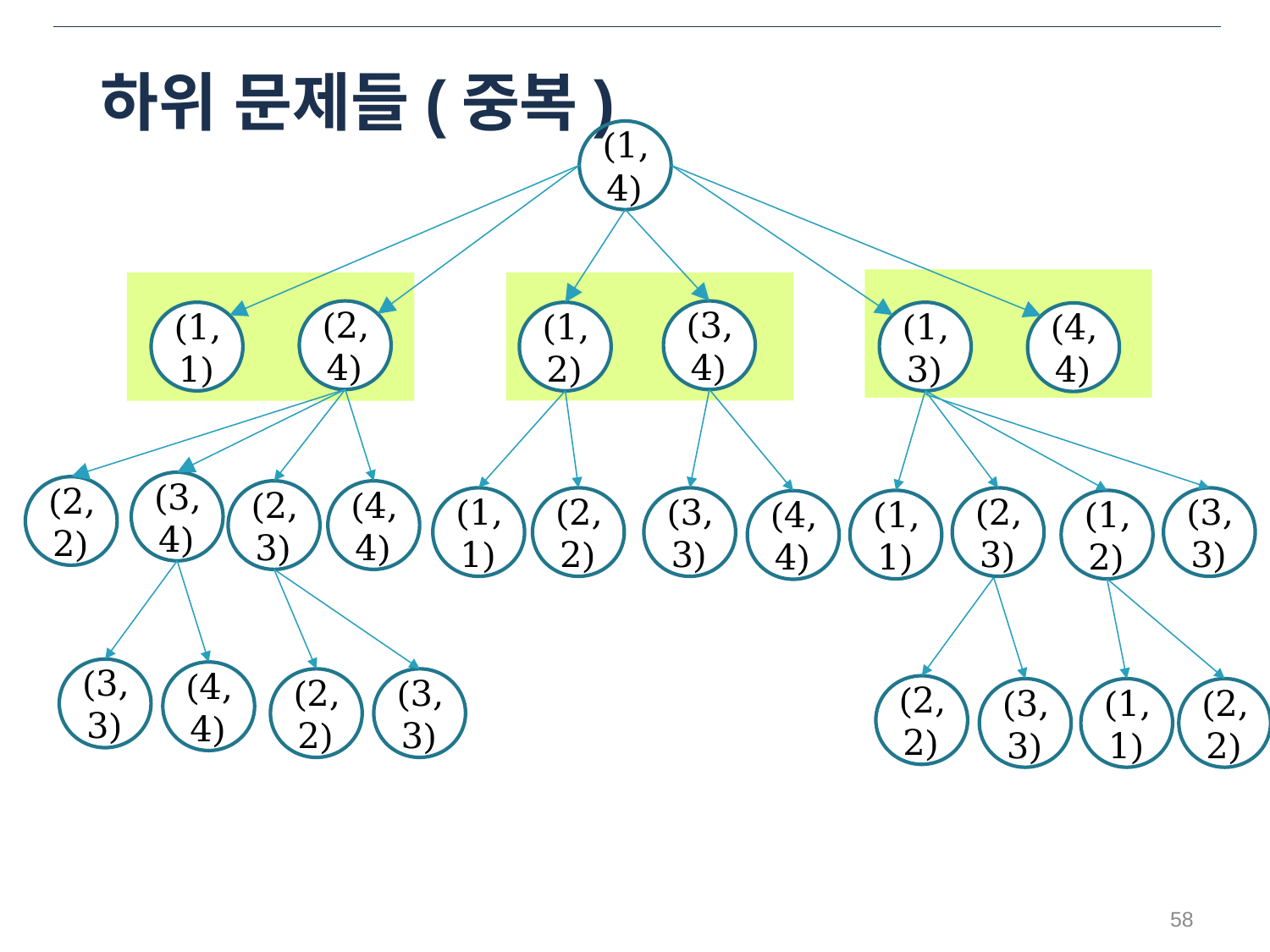

# 하위 문제들(중복)
(1,4)

(2,4)
(3,4)
(1,1)
(1,2)
(1,3)
(4,4)
(3,4)
(2,2)
(2,3)
(4,4)
(1,1)
(2,2)
(3,3)
(2,3)
(3,3)
(1,1)
(1,2)
(4,4)
(3,3)
(4,4)
(2,2)
(3,3)
(2,2)
(3,3)
(1,1)
(2,2)
58